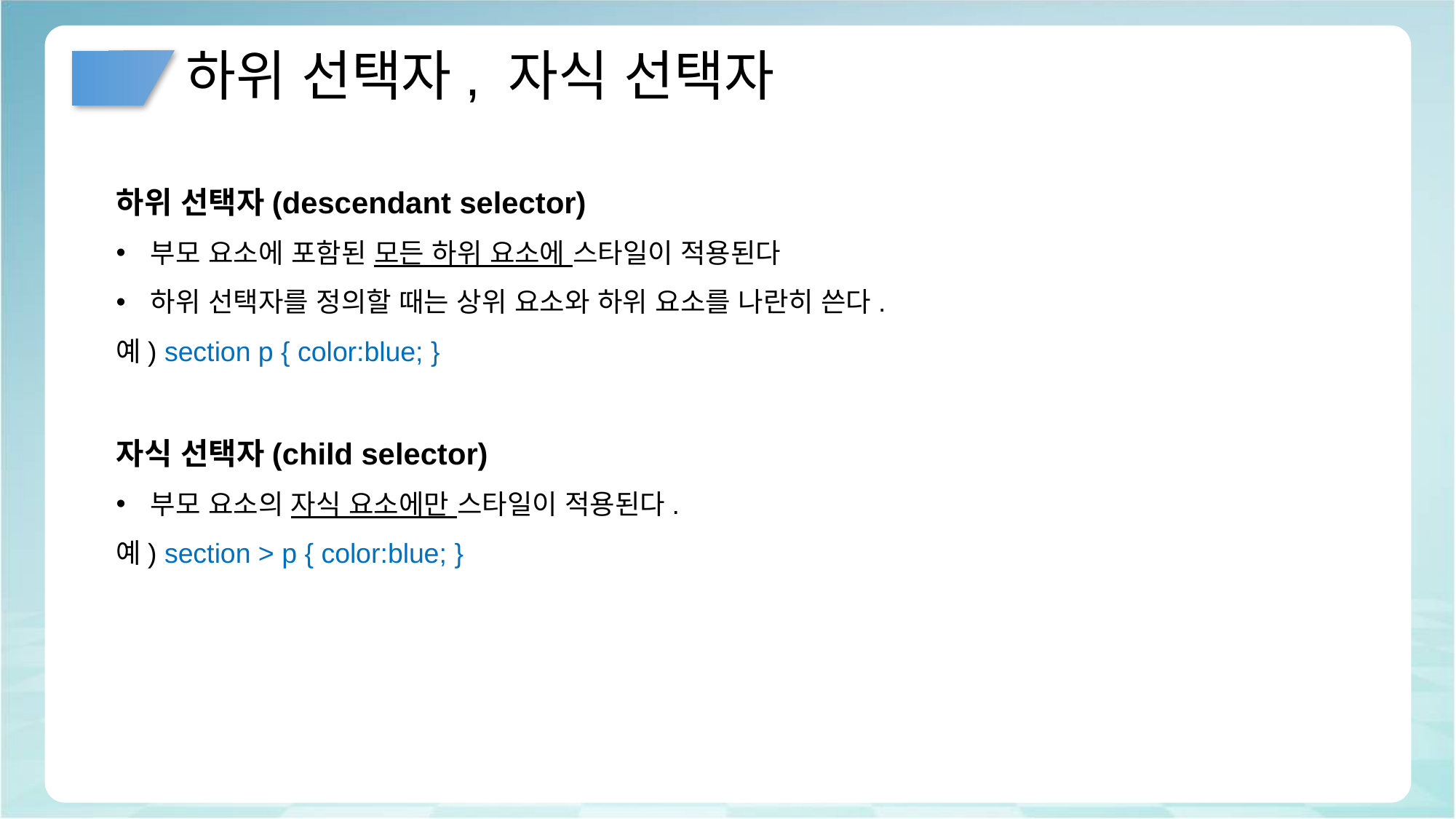

# 하위 선택자, 자식 선택자
하위 선택자(descendant selector)
부모 요소에 포함된 모든 하위 요소에 스타일이 적용된다
하위 선택자를 정의할 때는 상위 요소와 하위 요소를 나란히 쓴다.
예) section p { color:blue; }

자식 선택자(child selector)
부모 요소의 자식 요소에만 스타일이 적용된다.
예) section > p { color:blue; }